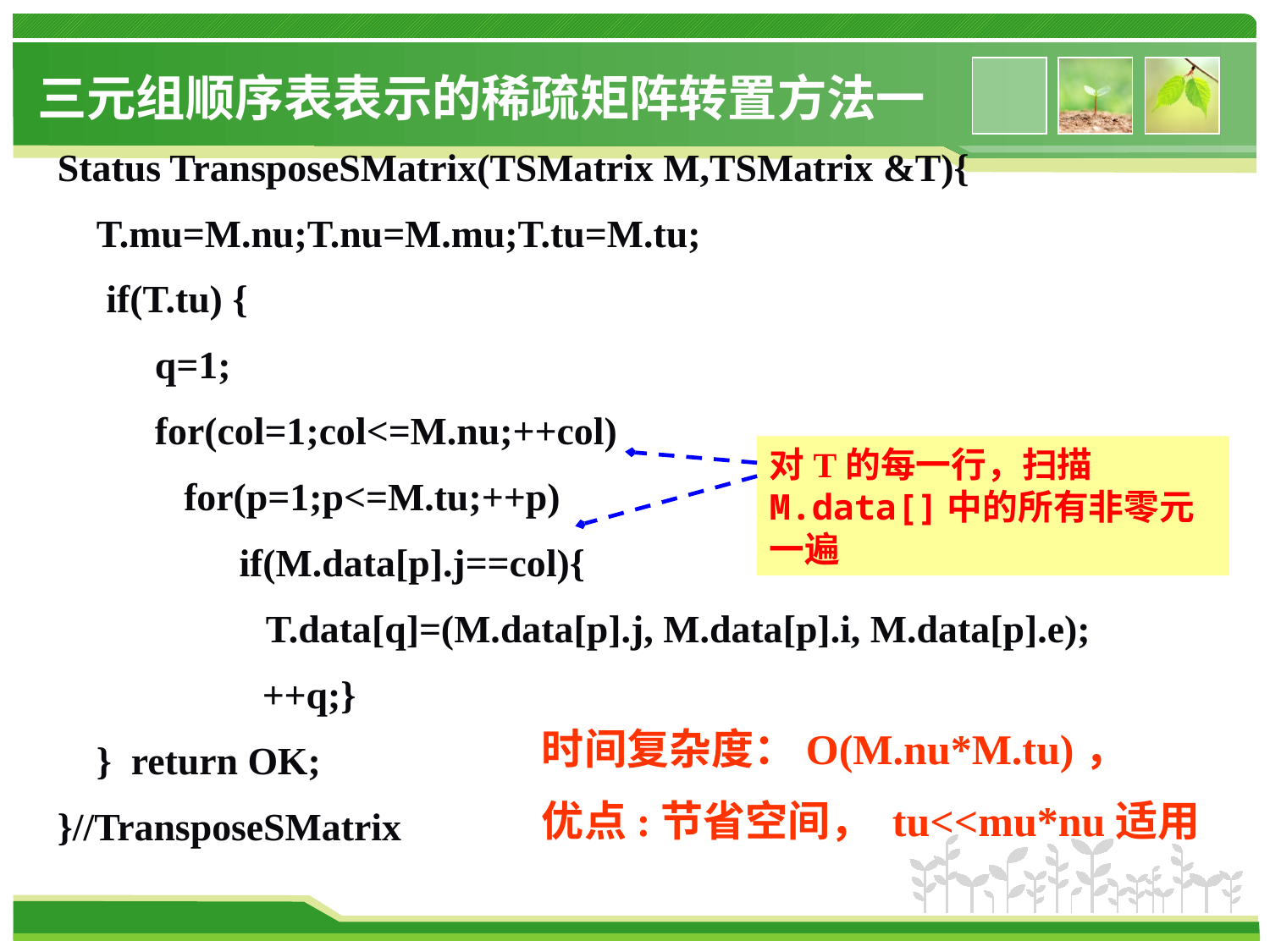

# 三元组顺序表表示的稀疏矩阵转置方法一
Status TransposeSMatrix(TSMatrix M,TSMatrix &T){
    T.mu=M.nu;T.nu=M.mu;T.tu=M.tu;
     if(T.tu) {
          q=1;
          for(col=1;col<=M.nu;++col)
             for(p=1;p<=M.tu;++p)
              　if(M.data[p].j==col){
              　   T.data[q]=(M.data[p].j, M.data[p].i, M.data[p].e);
	        ++q;}
    }  return OK;
}//TransposeSMatrix
对T的每一行，扫描M.data[]中的所有非零元一遍

时间复杂度：O(M.nu*M.tu)，
优点:节省空间， tu<<mu*nu适用